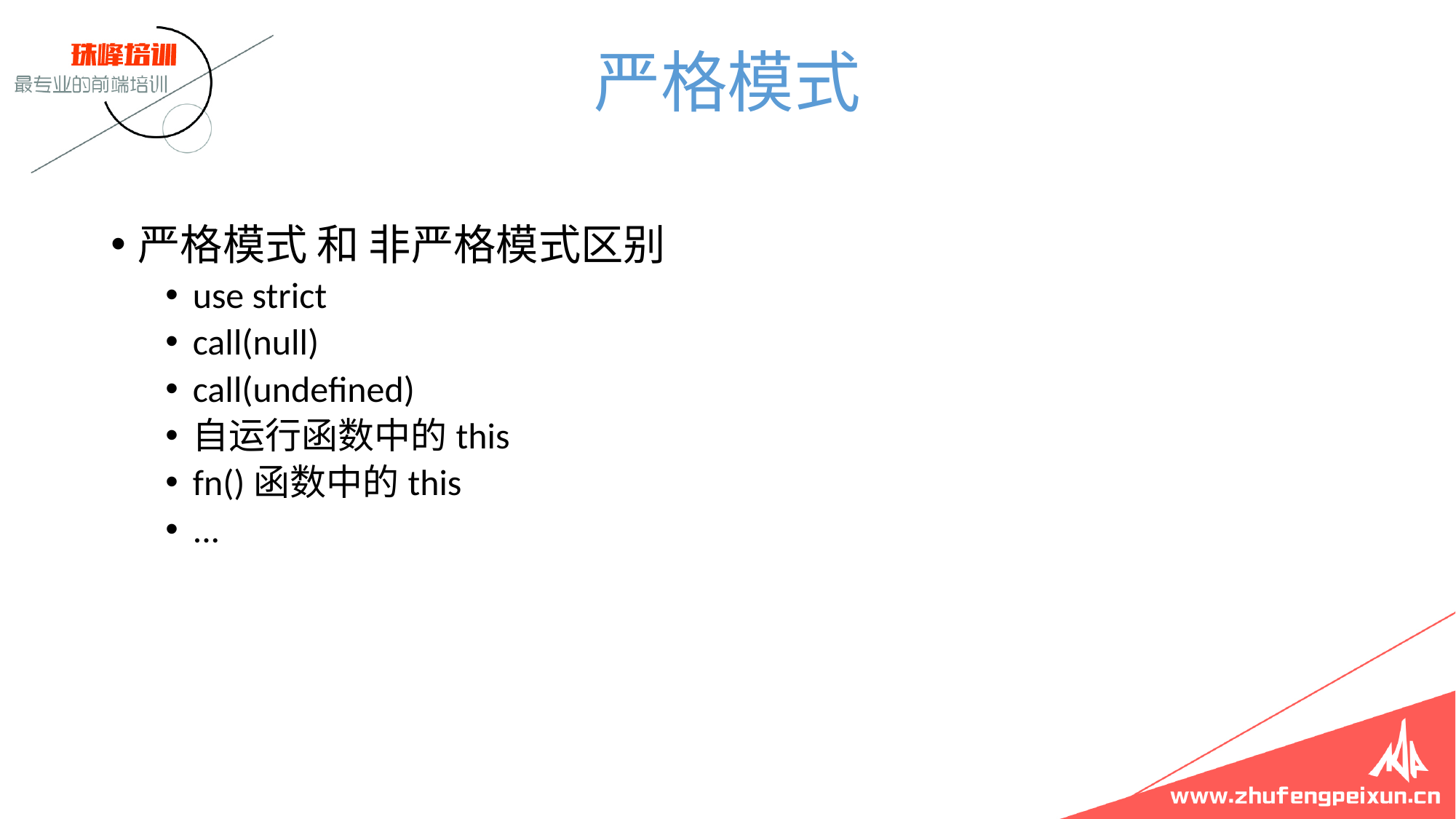

# 严格模式
严格模式 和 非严格模式区别
use strict
call(null)
call(undefined)
自运行函数中的this
fn()函数中的this
...